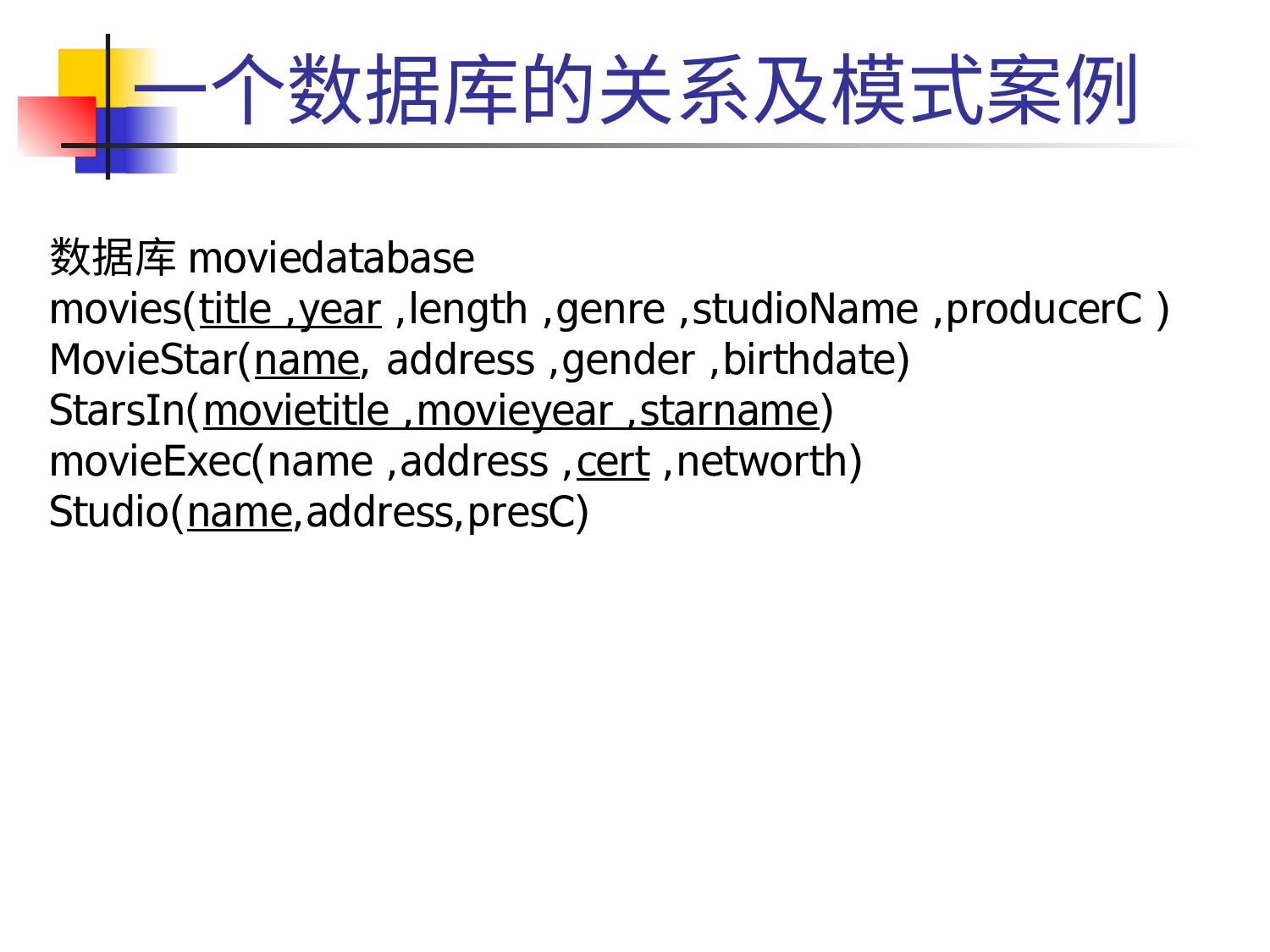

# 一个数据库的关系及模式案例
数据库moviedatabase
movies(title ,year ,length ,genre ,studioName ,producerC )
MovieStar(name, address ,gender ,birthdate)
StarsIn(movietitle ,movieyear ,starname)
movieExec(name ,address ,cert ,networth)
Studio(name,address,presC)